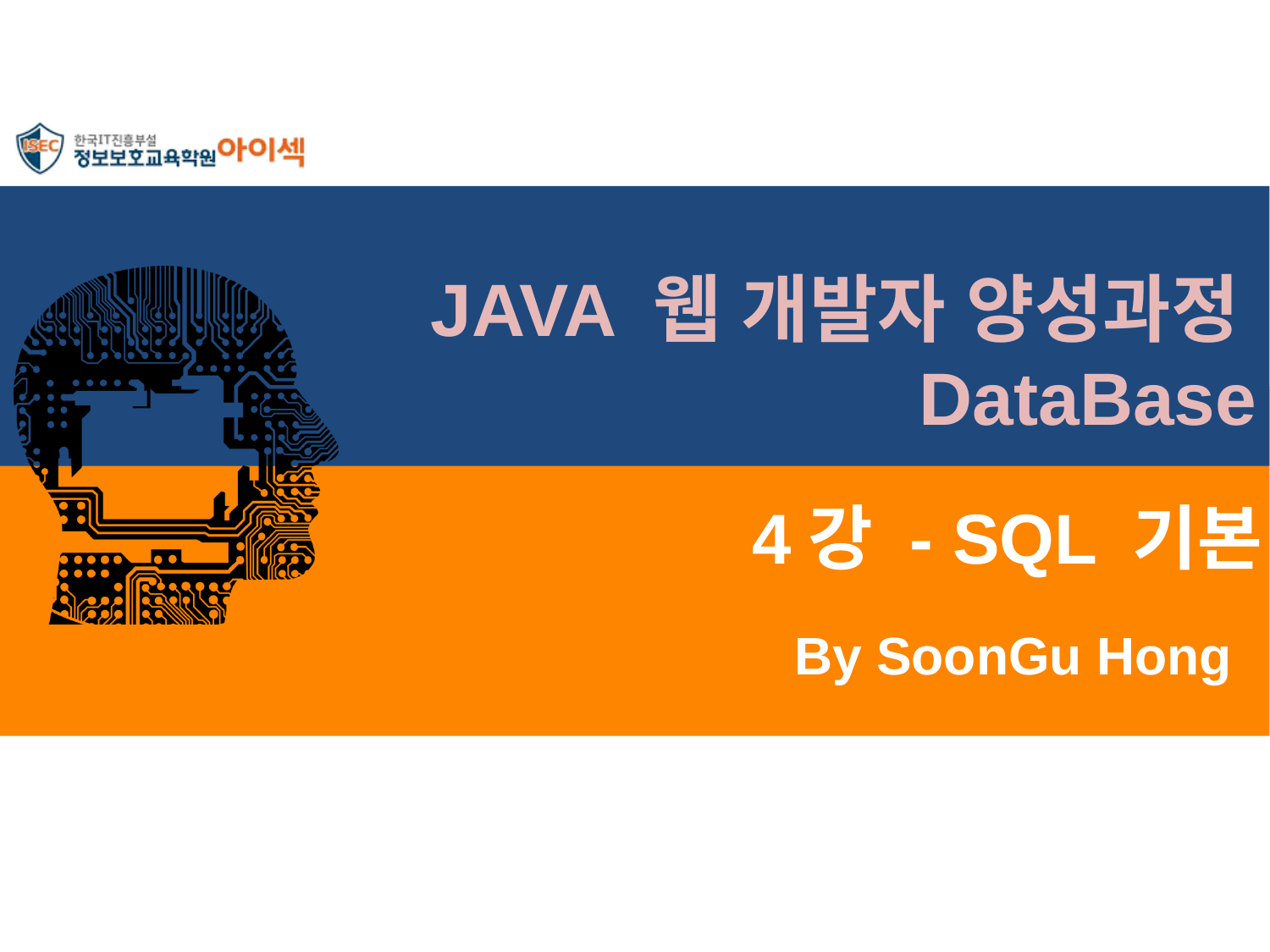

JAVA 웹 개발자 양성과정DataBase
# 4강 - SQL 기본
By SoonGu Hong